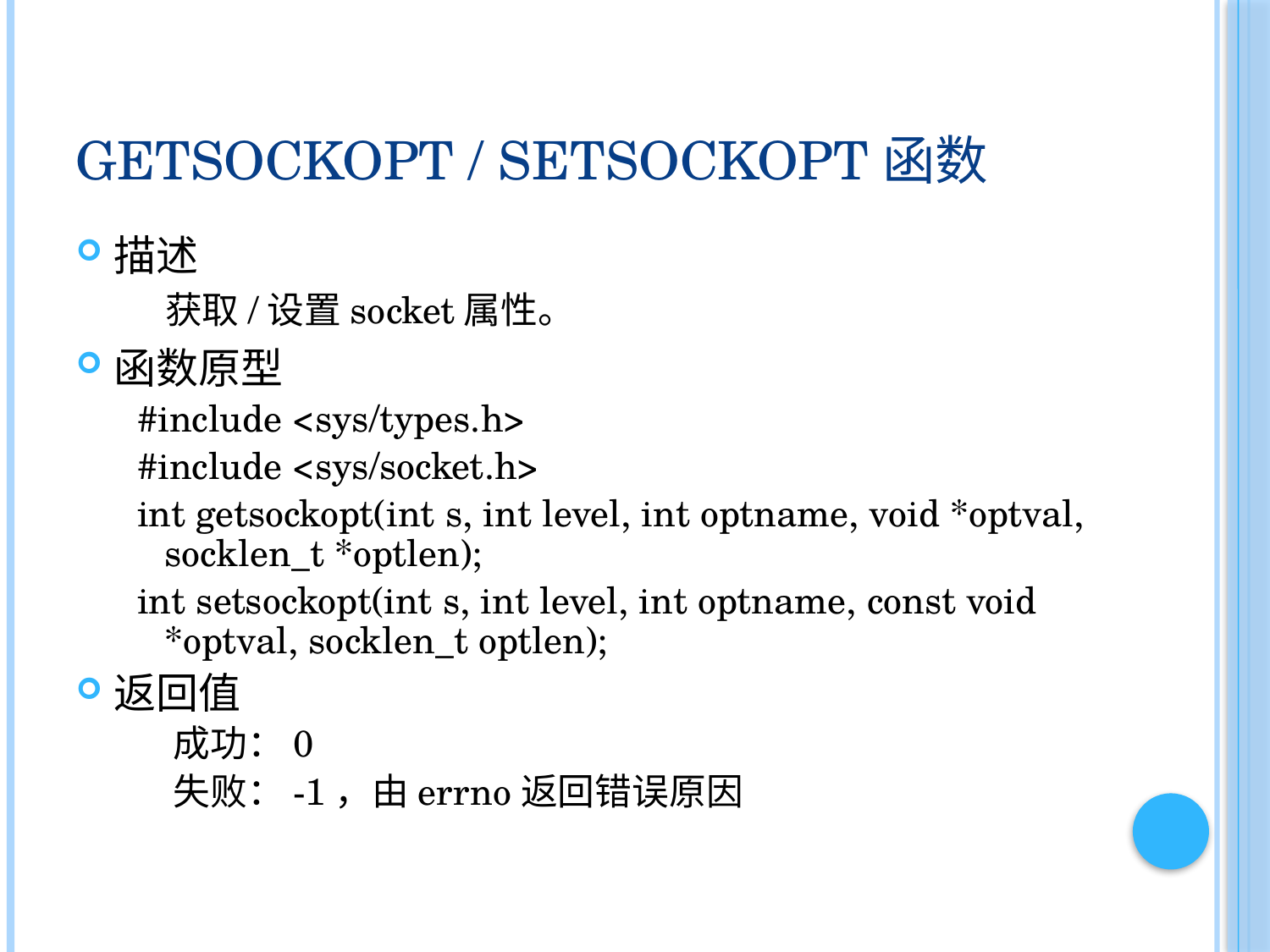

# getsockopt / setsockopt函数
描述
   获取/设置socket属性。
函数原型
 #include <sys/types.h>
 #include <sys/socket.h>
 int getsockopt(int s, int level, int optname, void *optval, socklen_t *optlen);
 int setsockopt(int s, int level, int optname, const void *optval, socklen_t optlen);
返回值
    成功：0
    失败：-1，由errno返回错误原因